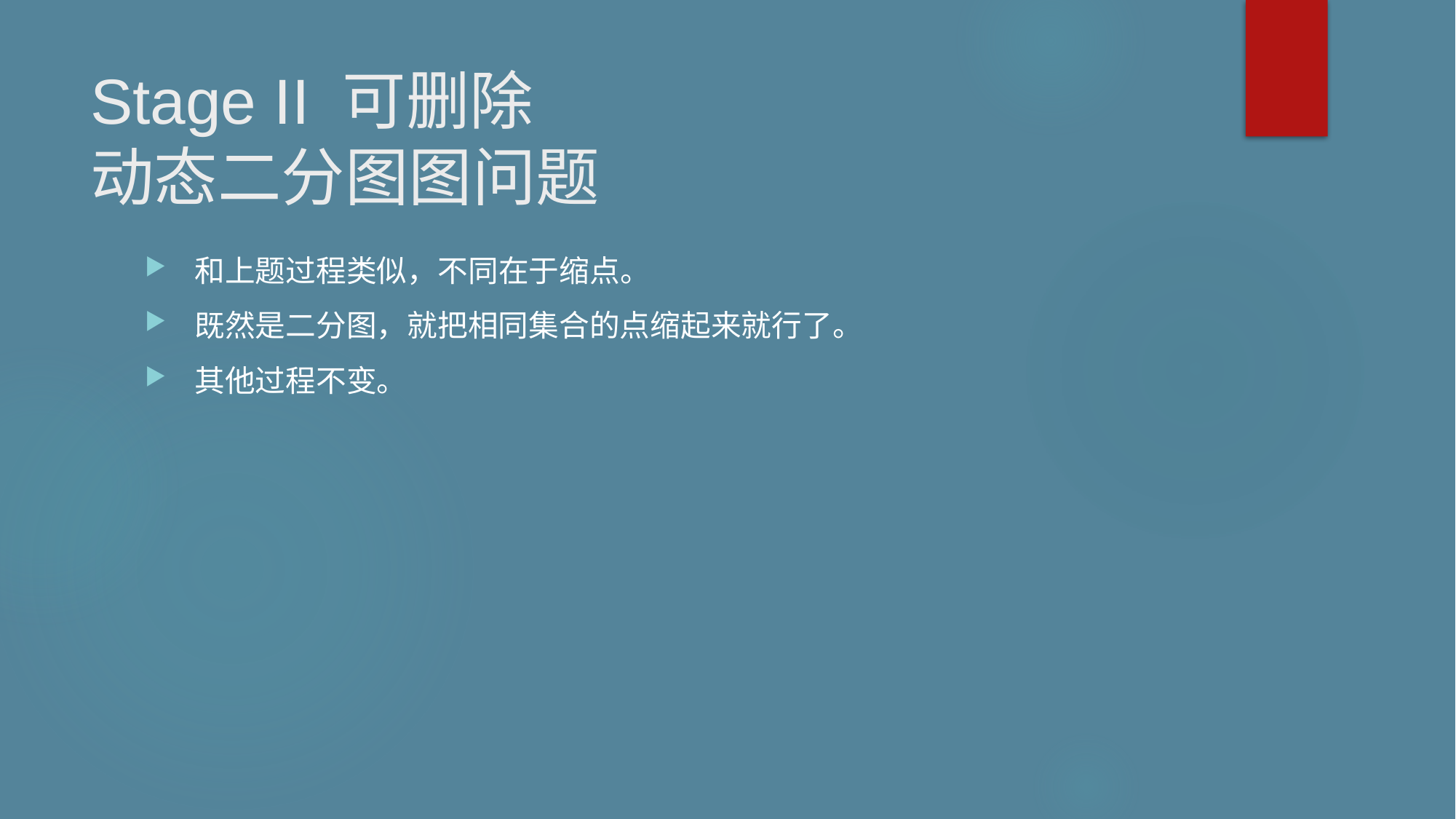

# Stage II 可删除 动态二分图图问题
和上题过程类似，不同在于缩点。
既然是二分图，就把相同集合的点缩起来就行了。
其他过程不变。